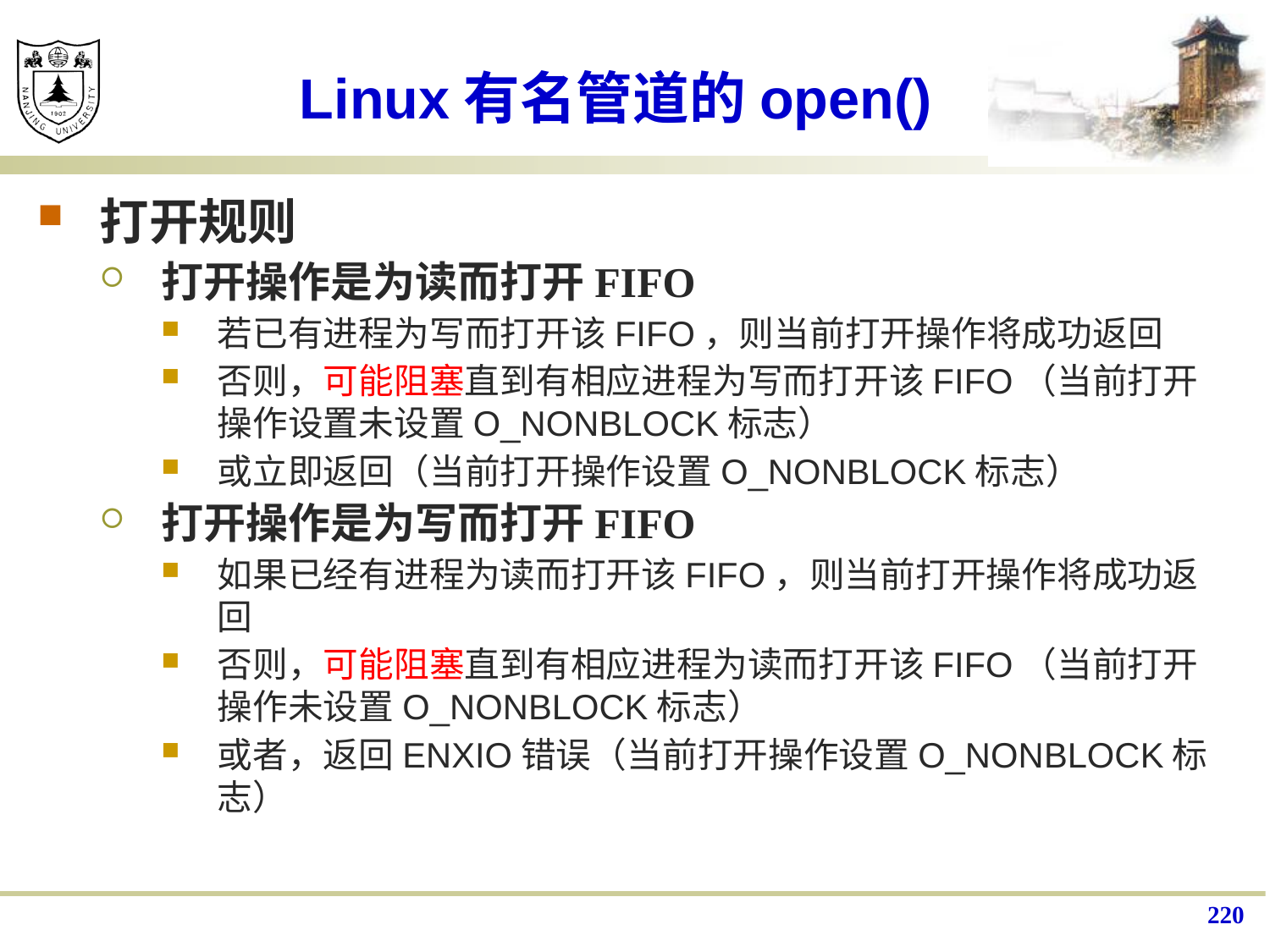

# Linux有名管道的open()
打开规则
打开操作是为读而打开FIFO
若已有进程为写而打开该FIFO，则当前打开操作将成功返回
否则，可能阻塞直到有相应进程为写而打开该FIFO（当前打开操作设置未设置O_NONBLOCK标志）
或立即返回（当前打开操作设置O_NONBLOCK标志）
打开操作是为写而打开FIFO
如果已经有进程为读而打开该FIFO，则当前打开操作将成功返回
否则，可能阻塞直到有相应进程为读而打开该FIFO（当前打开操作未设置O_NONBLOCK标志）
或者，返回ENXIO错误（当前打开操作设置O_NONBLOCK标志）
220